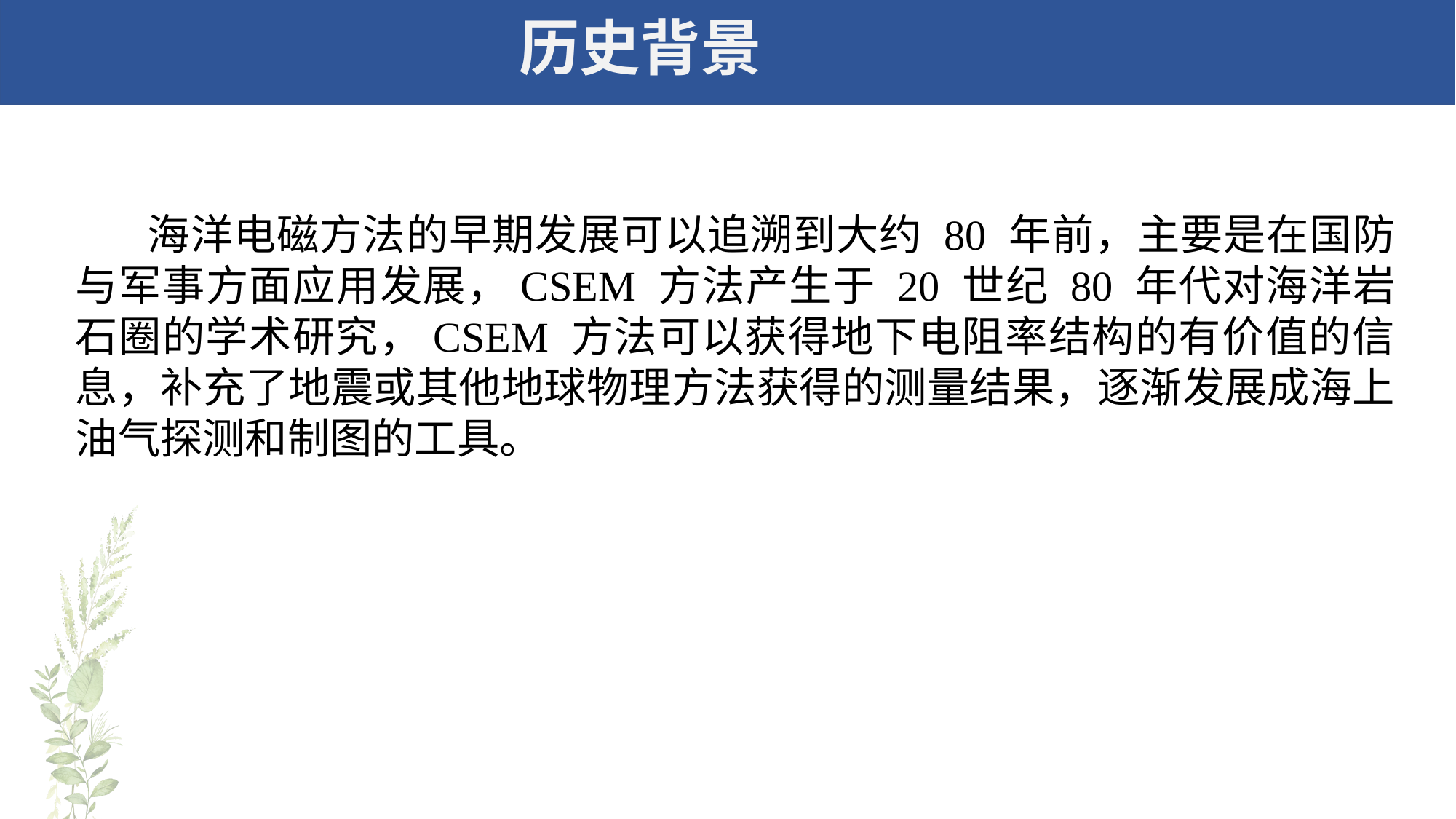

历史背景
历史背景
      海洋电磁方法的早期发展可以追溯到大约 80 年前，主要是在国防与军事方面应用发展，CSEM 方法产生于 20 世纪 80 年代对海洋岩石圈的学术研究，CSEM 方法可以获得地下电阻率结构的有价值的信息，补充了地震或其他地球物理方法获得的测量结果，逐渐发展成海上油气探测和制图的工具。